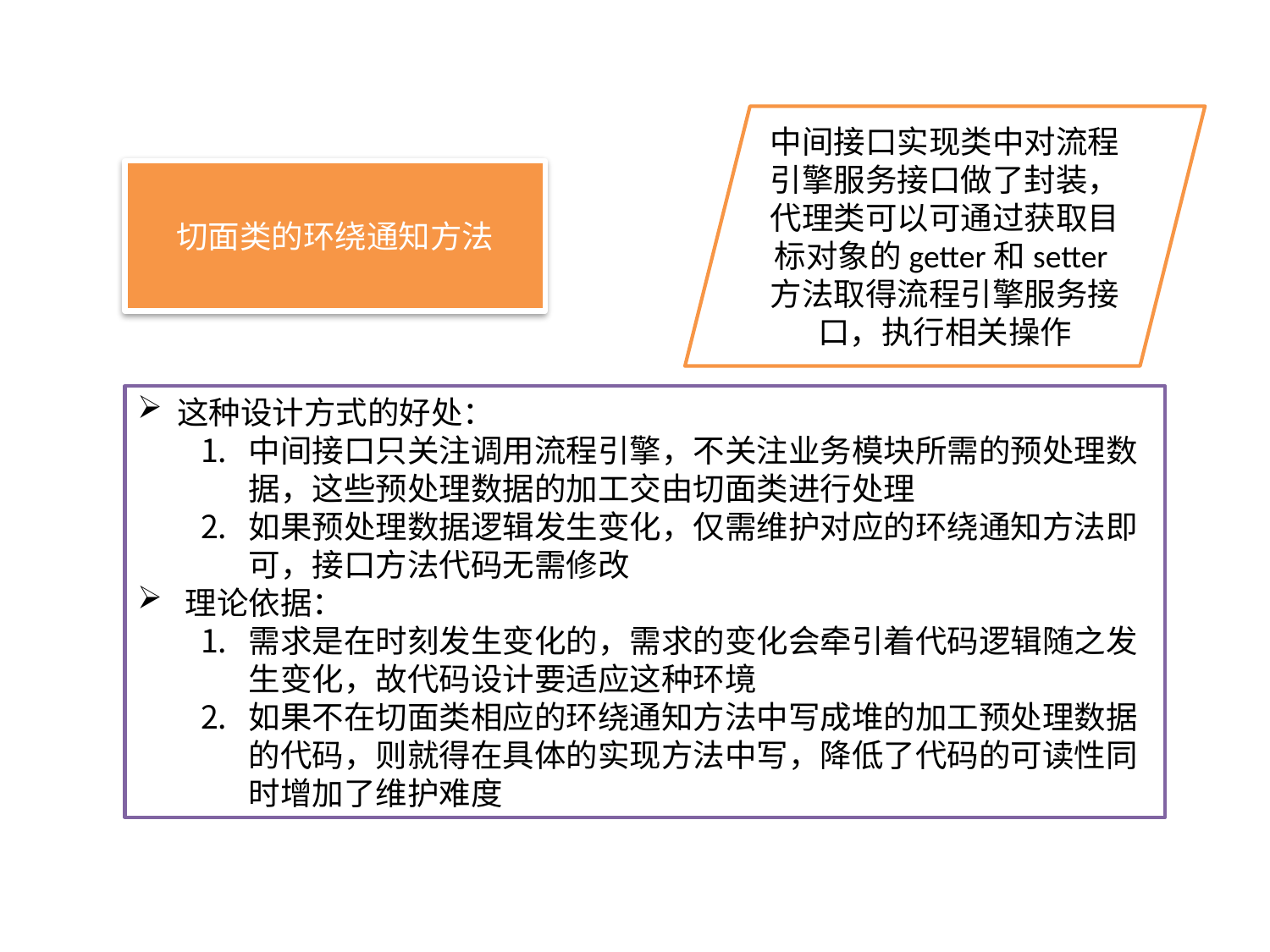

中间接口实现类中对流程引擎服务接口做了封装，代理类可以可通过获取目标对象的getter和setter方法取得流程引擎服务接口，执行相关操作
切面类的环绕通知方法
这种设计方式的好处：
中间接口只关注调用流程引擎，不关注业务模块所需的预处理数据，这些预处理数据的加工交由切面类进行处理
如果预处理数据逻辑发生变化，仅需维护对应的环绕通知方法即可，接口方法代码无需修改
理论依据：
需求是在时刻发生变化的，需求的变化会牵引着代码逻辑随之发生变化，故代码设计要适应这种环境
如果不在切面类相应的环绕通知方法中写成堆的加工预处理数据的代码，则就得在具体的实现方法中写，降低了代码的可读性同时增加了维护难度